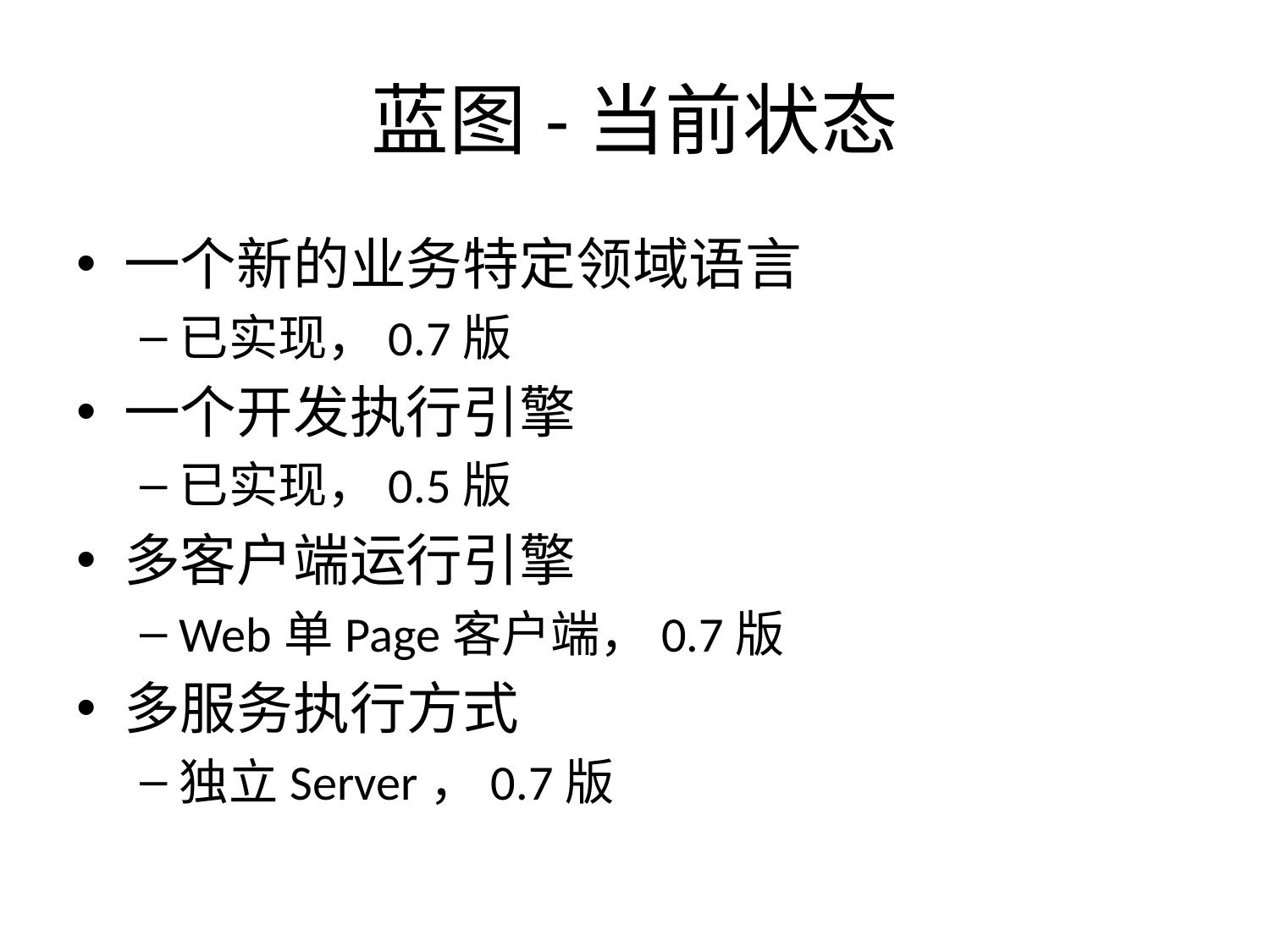

# 蓝图-当前状态
一个新的业务特定领域语言
已实现，0.7版
一个开发执行引擎
已实现，0.5版
多客户端运行引擎
Web单Page客户端，0.7版
多服务执行方式
独立Server，0.7版